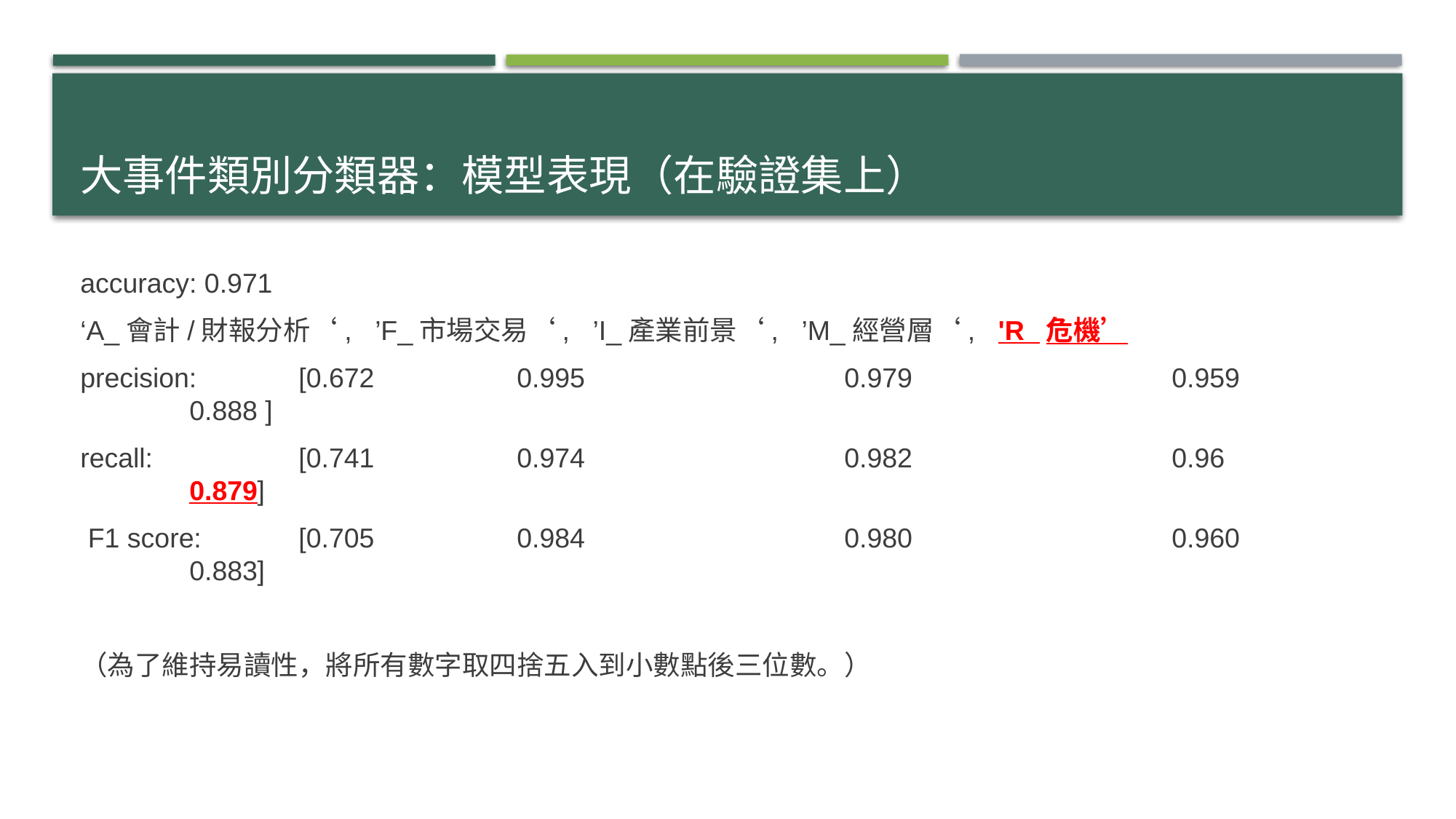

# 大事件類別分類器：模型表現（在驗證集上）
accuracy: 0.971
‘A_會計/財報分析‘,   ’F_市場交易‘,   ’I_產業前景‘,   ’M_經營層‘,   'R_危機’
precision: 	[0.672   	 	0.995   			0.979   			0.959      	0.888 ]
recall:	 	[0.741 	 	0.974   			0.982   			0.96   	   	0.879]
 F1 score: 	[0.705 	 	0.984   			0.980  		 	0.960      	0.883]

（為了維持易讀性，將所有數字取四捨五入到小數點後三位數。）